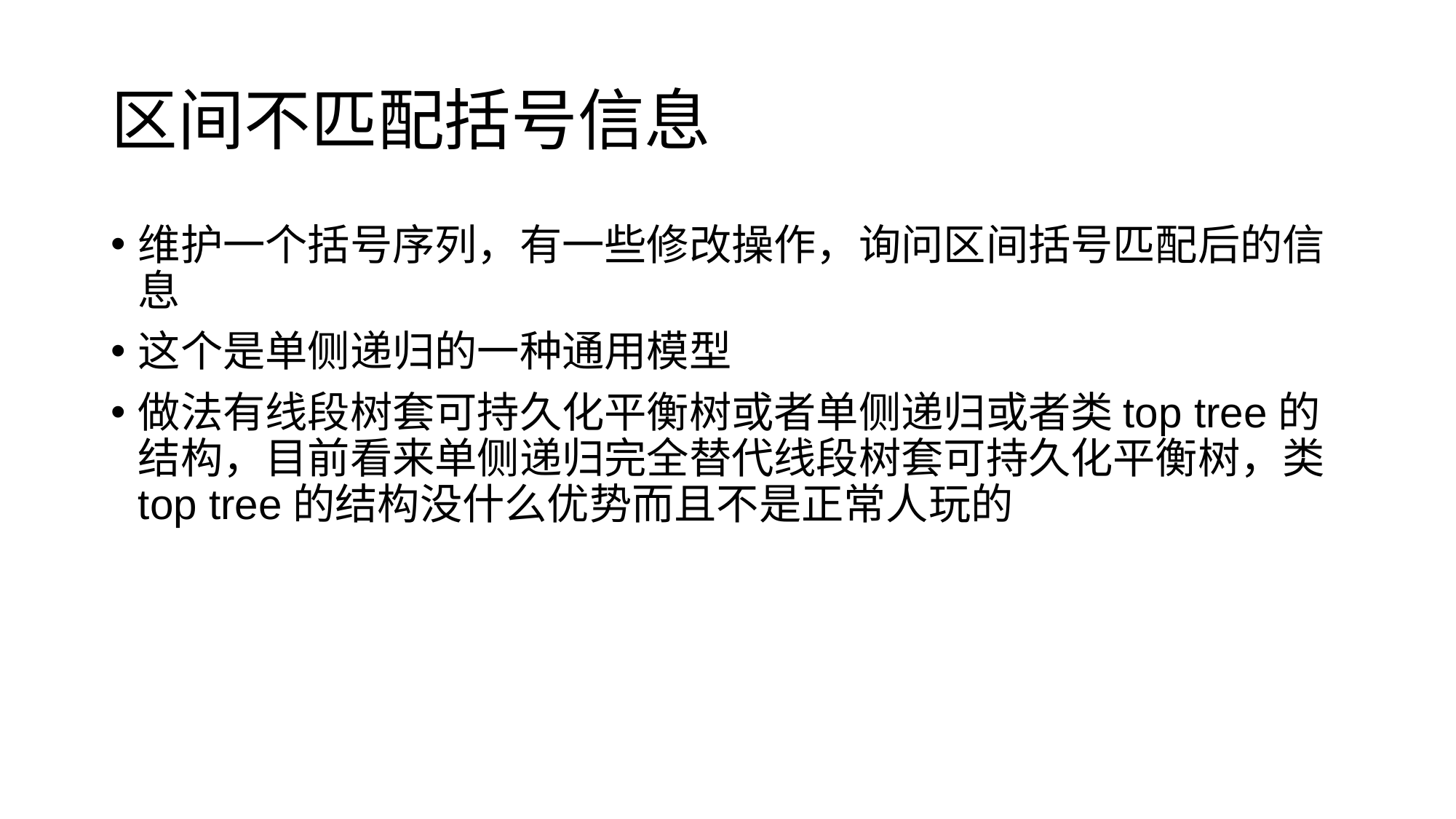

# 区间不匹配括号信息
维护一个括号序列，有一些修改操作，询问区间括号匹配后的信息
这个是单侧递归的一种通用模型
做法有线段树套可持久化平衡树或者单侧递归或者类top tree的结构，目前看来单侧递归完全替代线段树套可持久化平衡树，类top tree的结构没什么优势而且不是正常人玩的